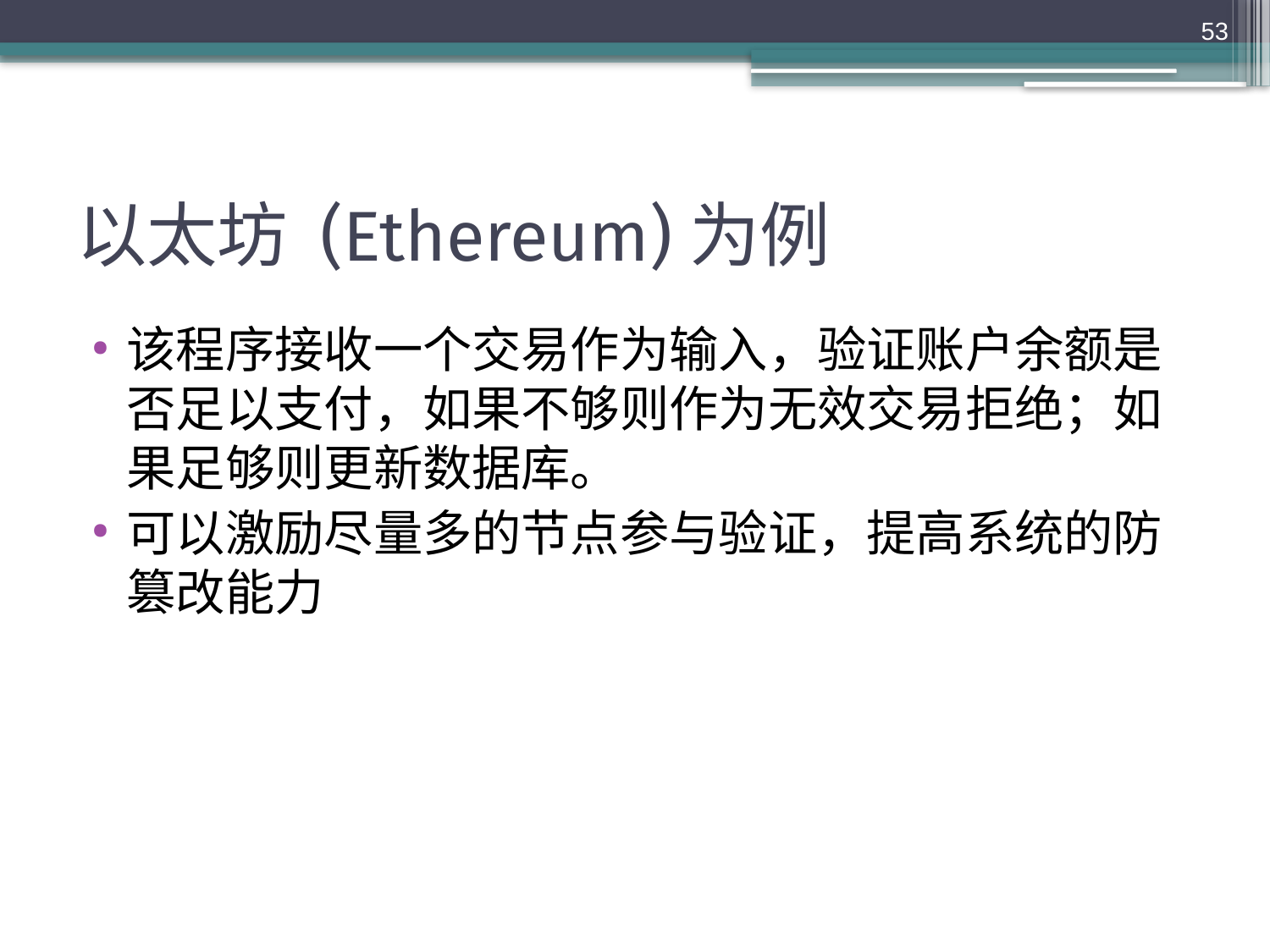

53

# 以太坊 (Ethereum)为例
该程序接收一个交易作为输入，验证账户余额是否足以支付，如果不够则作为无效交易拒绝；如果足够则更新数据库。
可以激励尽量多的节点参与验证，提高系统的防篡改能力